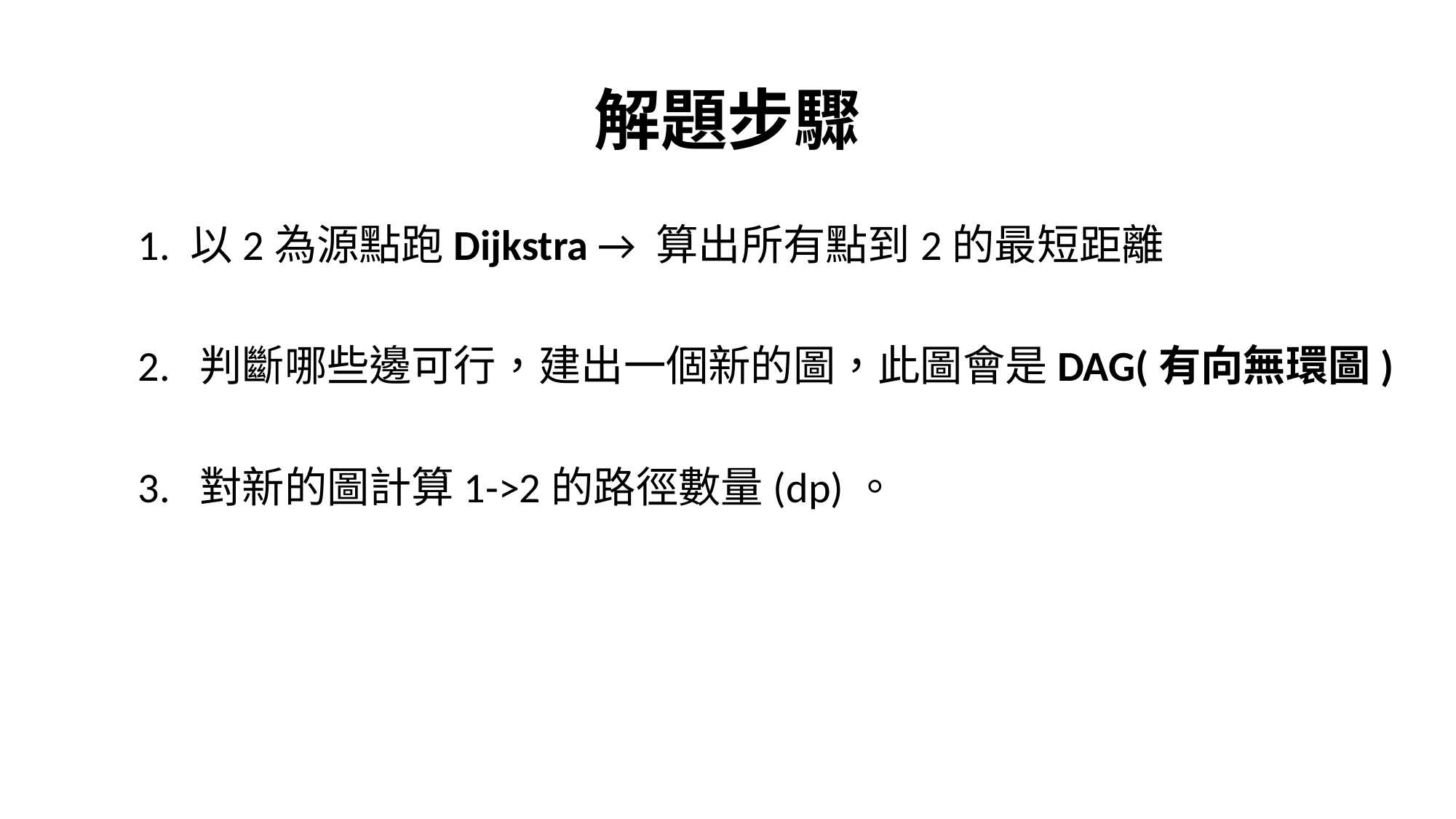

# 解題步驟
1. 以2為源點跑Dijkstra → 算出所有點到2的最短距離
2.  判斷哪些邊可行，建出一個新的圖，此圖會是DAG(有向無環圖)
3.  對新的圖計算1->2的路徑數量(dp)。